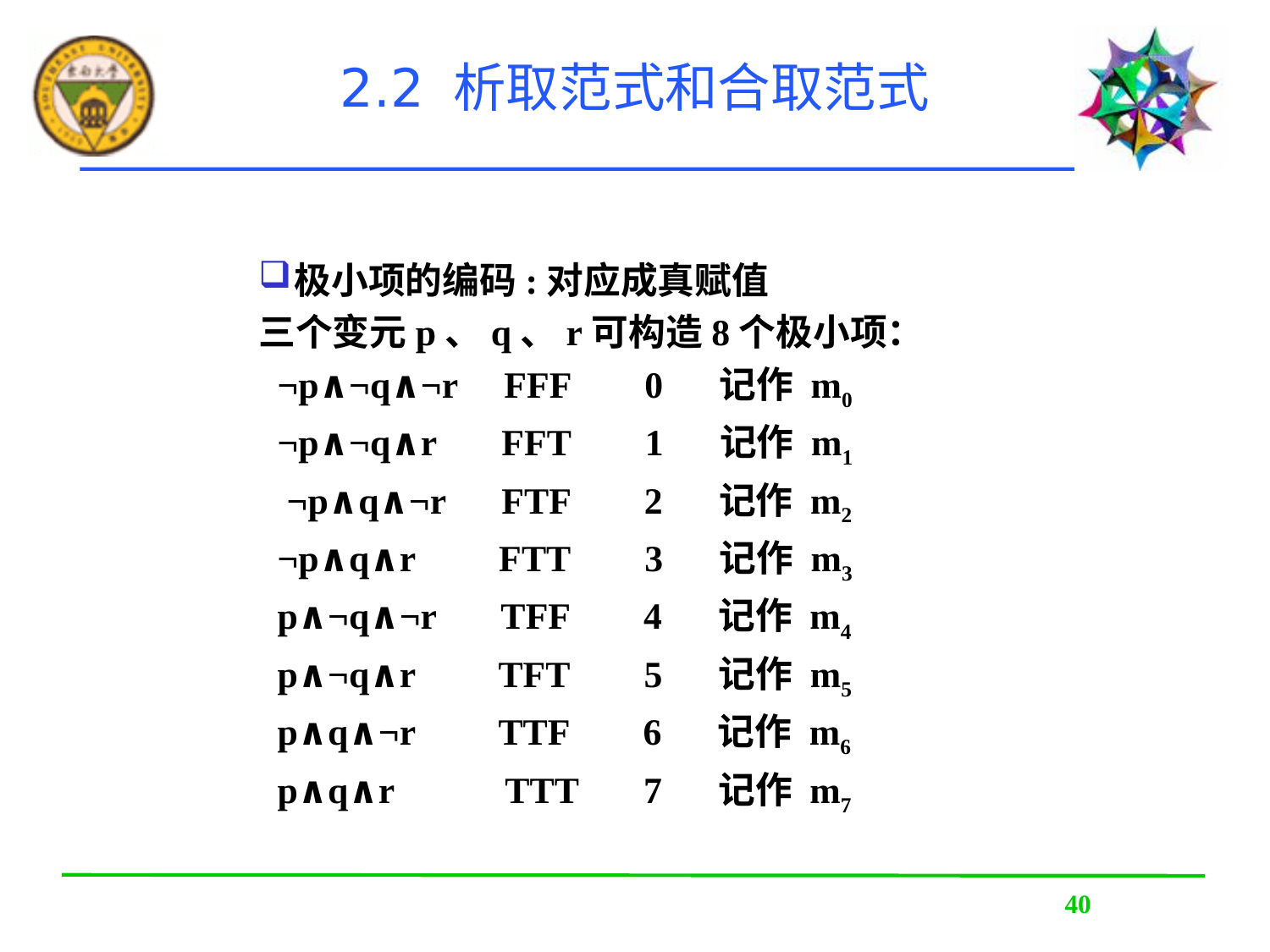

# 2.2 析取范式和合取范式
极小项的编码:对应成真赋值
三个变元p、q、r可构造8个极小项：
  ¬p∧¬q∧¬r     FFF        0     记作 m0
  ¬p∧¬q∧r       FFT        1     记作 m1
   ¬p∧q∧¬r      FTF        2     记作 m2
  ¬p∧q∧r         FTT        3     记作 m3
  p∧¬q∧¬r       TFF        4     记作 m4
  p∧¬q∧r         TFT        5     记作 m5
  p∧q∧¬r         TTF        6     记作 m6
  p∧q∧r            TTT       7     记作 m7